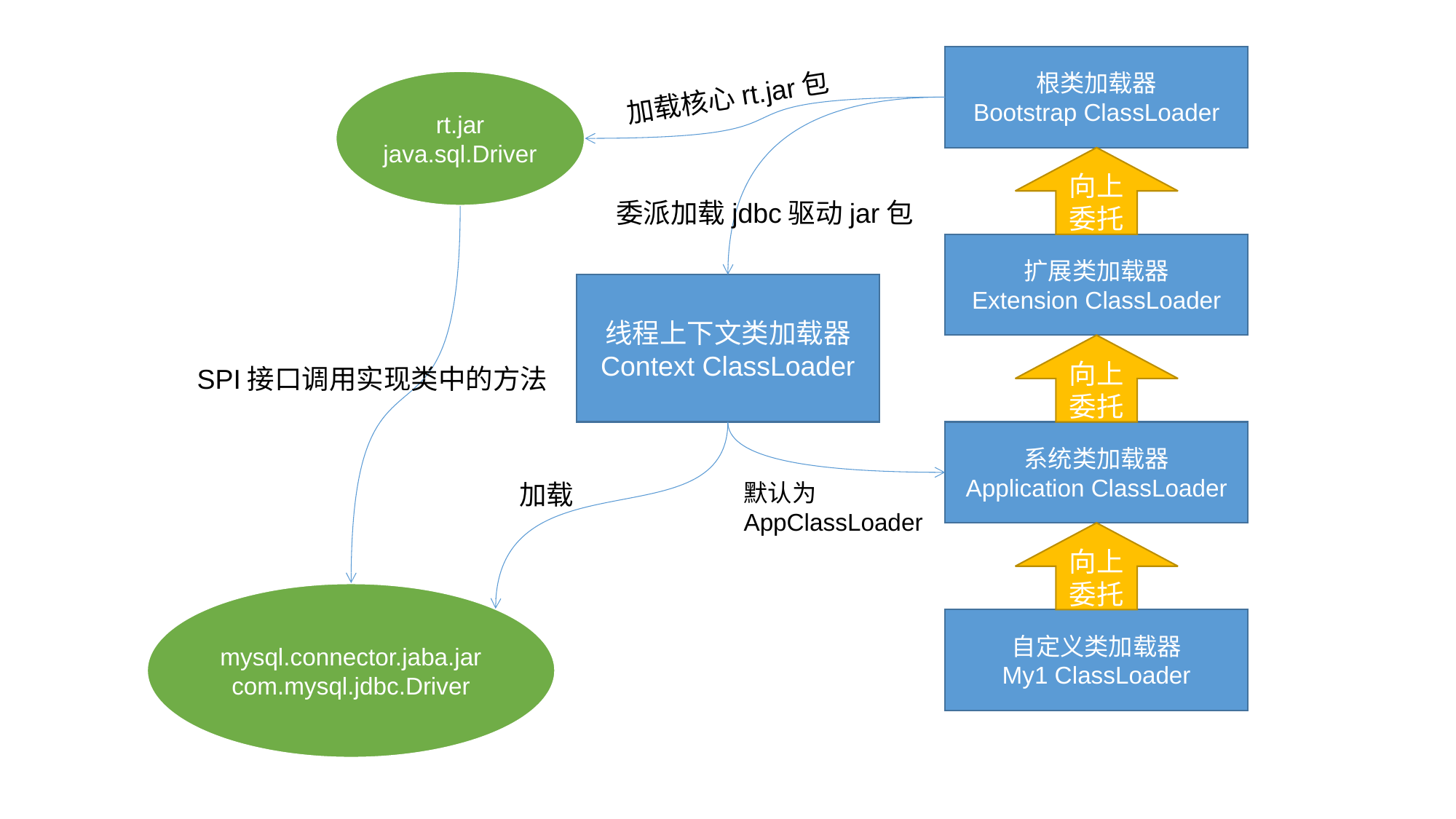

根类加载器
Bootstrap ClassLoader
rt.jar
java.sql.Driver
加载核心rt.jar包
向上委托
委派加载jdbc驱动jar包
扩展类加载器
Extension ClassLoader
线程上下文类加载器
Context ClassLoader
向上委托
SPI接口调用实现类中的方法
系统类加载器
Application ClassLoader
加载
默认为AppClassLoader
向上委托
mysql.connector.jaba.jar
com.mysql.jdbc.Driver
自定义类加载器
My1 ClassLoader